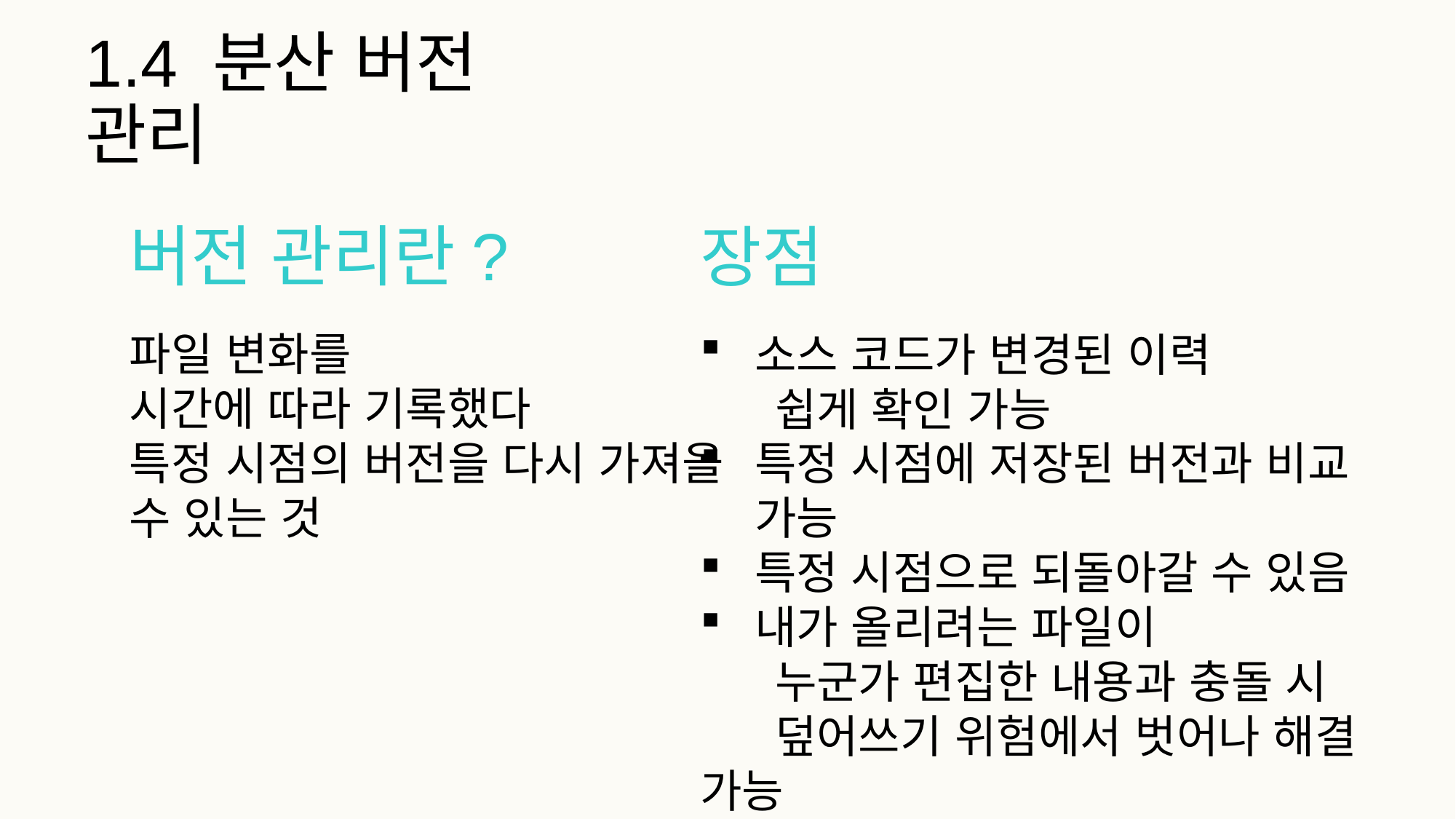

# 1.4 분산 버전 관리
버전 관리란?
장점
파일 변화를
시간에 따라 기록했다
특정 시점의 버전을 다시 가져올
수 있는 것
소스 코드가 변경된 이력
     쉽게 확인 가능
특정 시점에 저장된 버전과 비교 가능
특정 시점으로 되돌아갈 수 있음
내가 올리려는 파일이
     누군가 편집한 내용과 충돌 시
     덮어쓰기 위험에서 벗어나 해결 가능